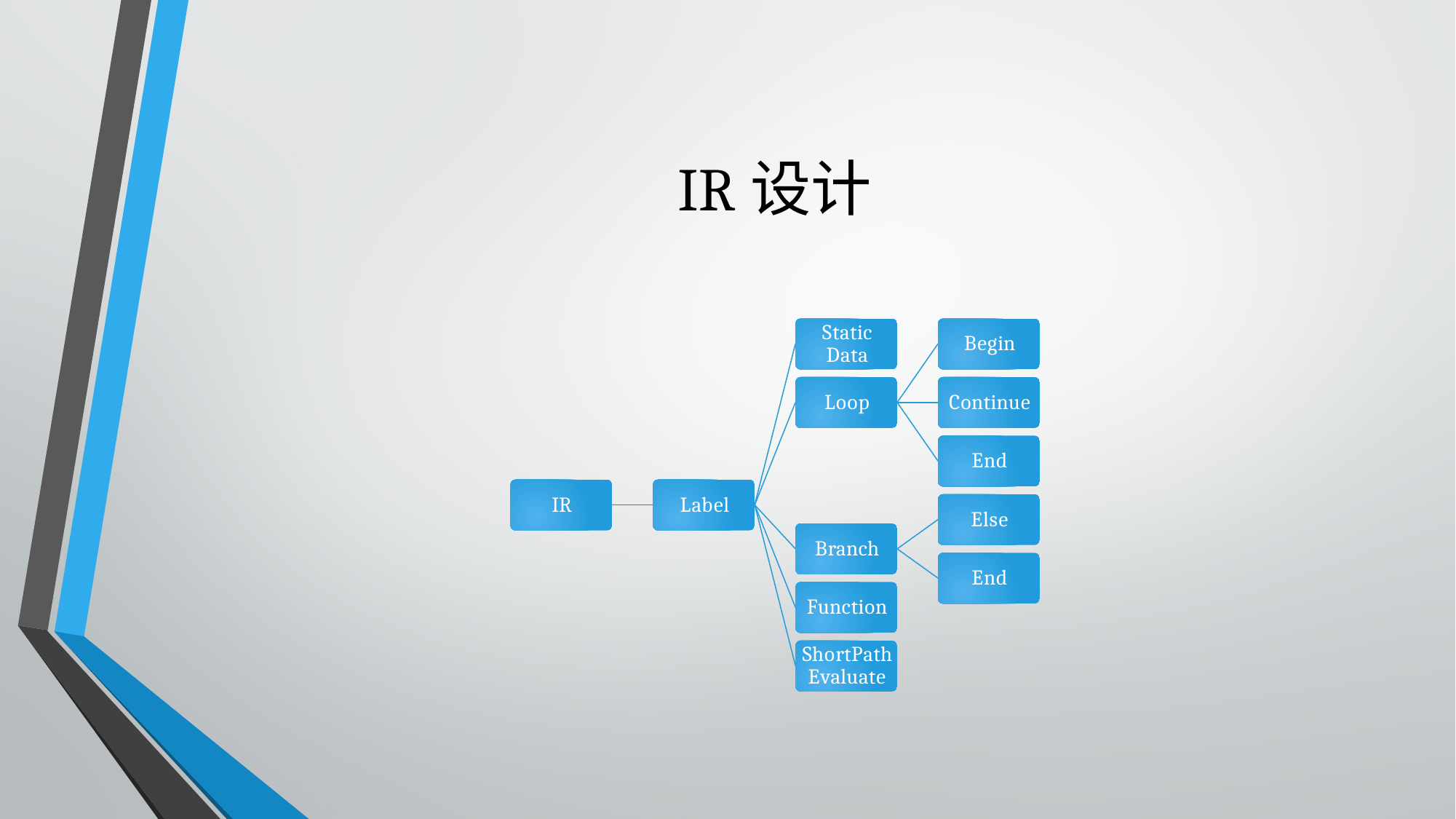

# IR设计
IR

Label

Static Data

Loop

Begin

Continue

End

Branch

Else

End

Function

ShortPath Evaluate